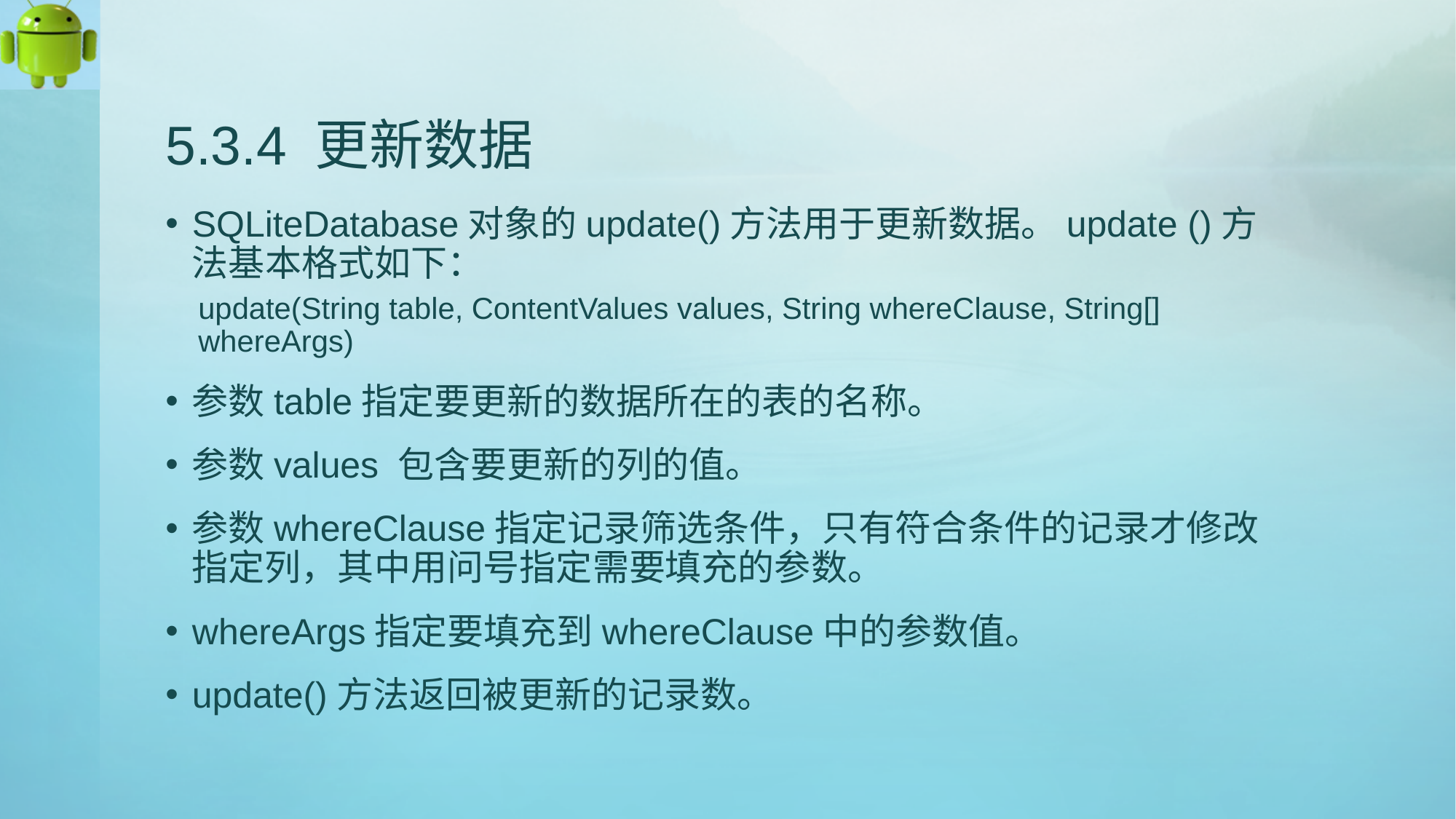

# 5.3.4 更新数据
SQLiteDatabase对象的update()方法用于更新数据。update ()方法基本格式如下：
update(String table, ContentValues values, String whereClause, String[] whereArgs)
参数table指定要更新的数据所在的表的名称。
参数values 包含要更新的列的值。
参数whereClause指定记录筛选条件，只有符合条件的记录才修改指定列，其中用问号指定需要填充的参数。
whereArgs指定要填充到whereClause中的参数值。
update()方法返回被更新的记录数。